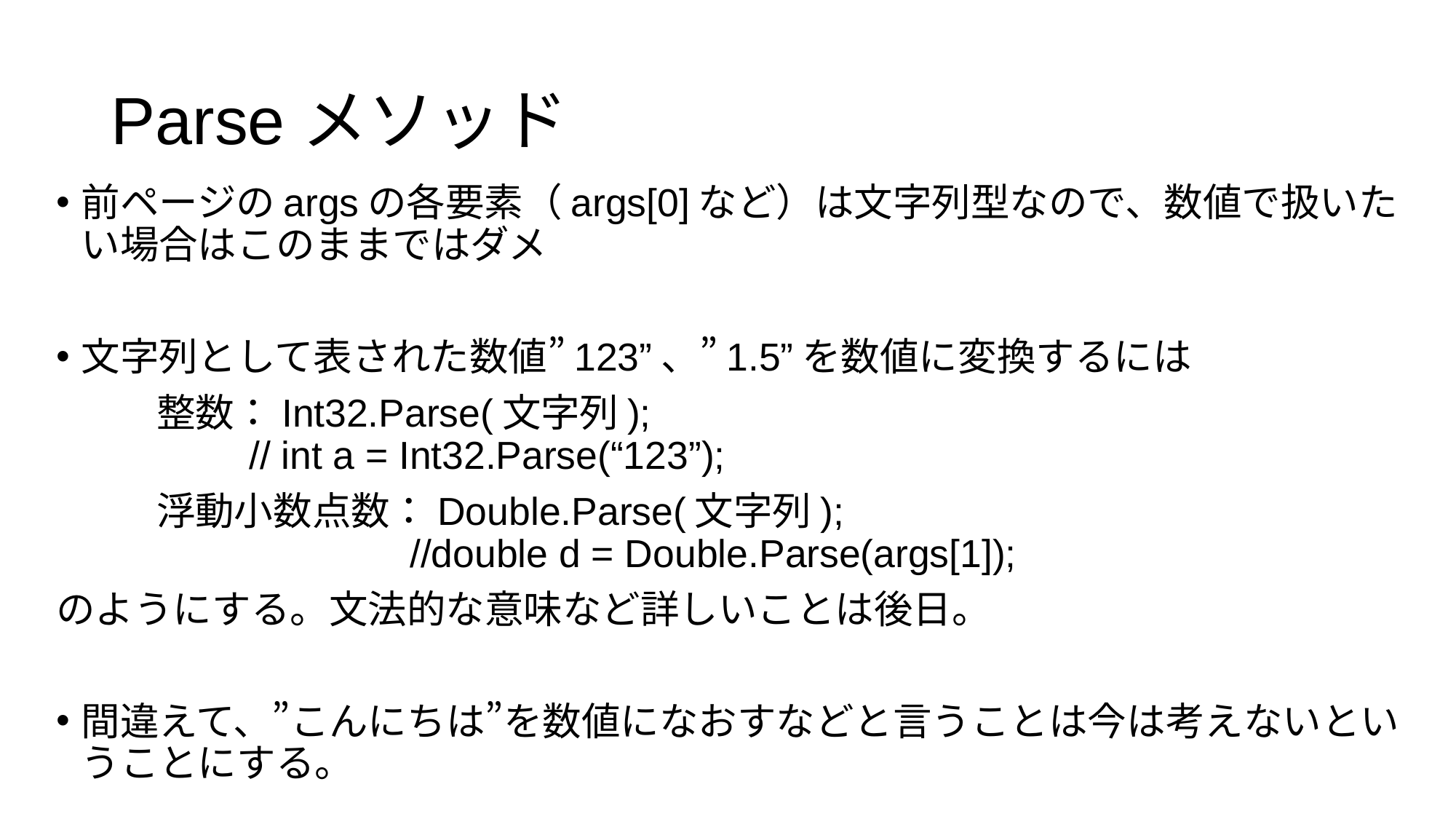

# Parseメソッド
前ページのargsの各要素（args[0]など）は文字列型なので、数値で扱いたい場合はこのままではダメ

文字列として表された数値”123”、”1.5”を数値に変換するには
	整数：Int32.Parse(文字列);
                  // int a = Int32.Parse(“123”);
	浮動小数点数：Double.Parse(文字列);
                                 //double d = Double.Parse(args[1]);
のようにする。文法的な意味など詳しいことは後日。

間違えて、”こんにちは”を数値になおすなどと言うことは今は考えないということにする。